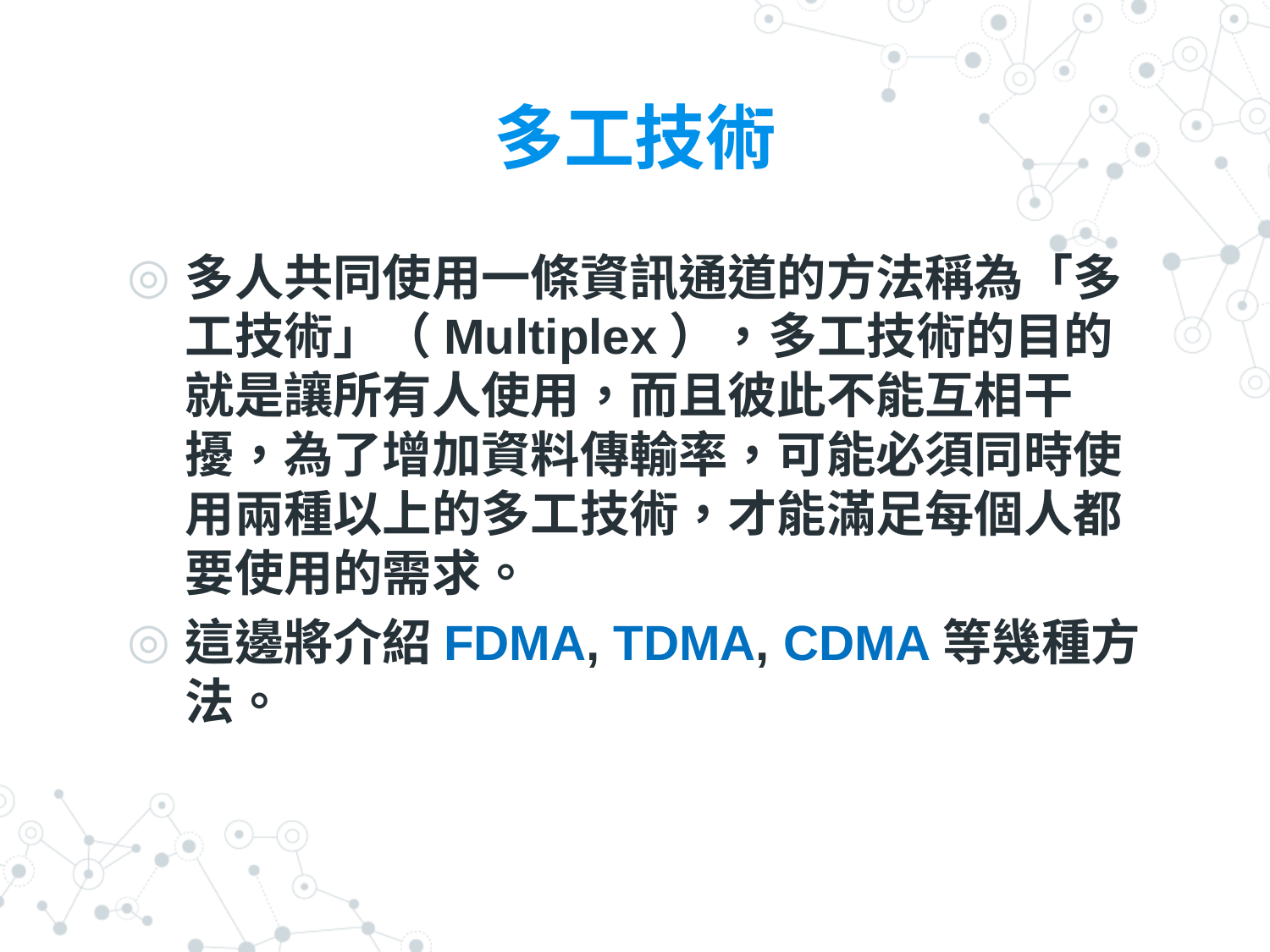

# 多工技術
多人共同使用一條資訊通道的方法稱為「多工技術」（Multiplex），多工技術的目的就是讓所有人使用，而且彼此不能互相干擾，為了增加資料傳輸率，可能必須同時使用兩種以上的多工技術，才能滿足每個人都要使用的需求。
這邊將介紹FDMA, TDMA, CDMA等幾種方法。